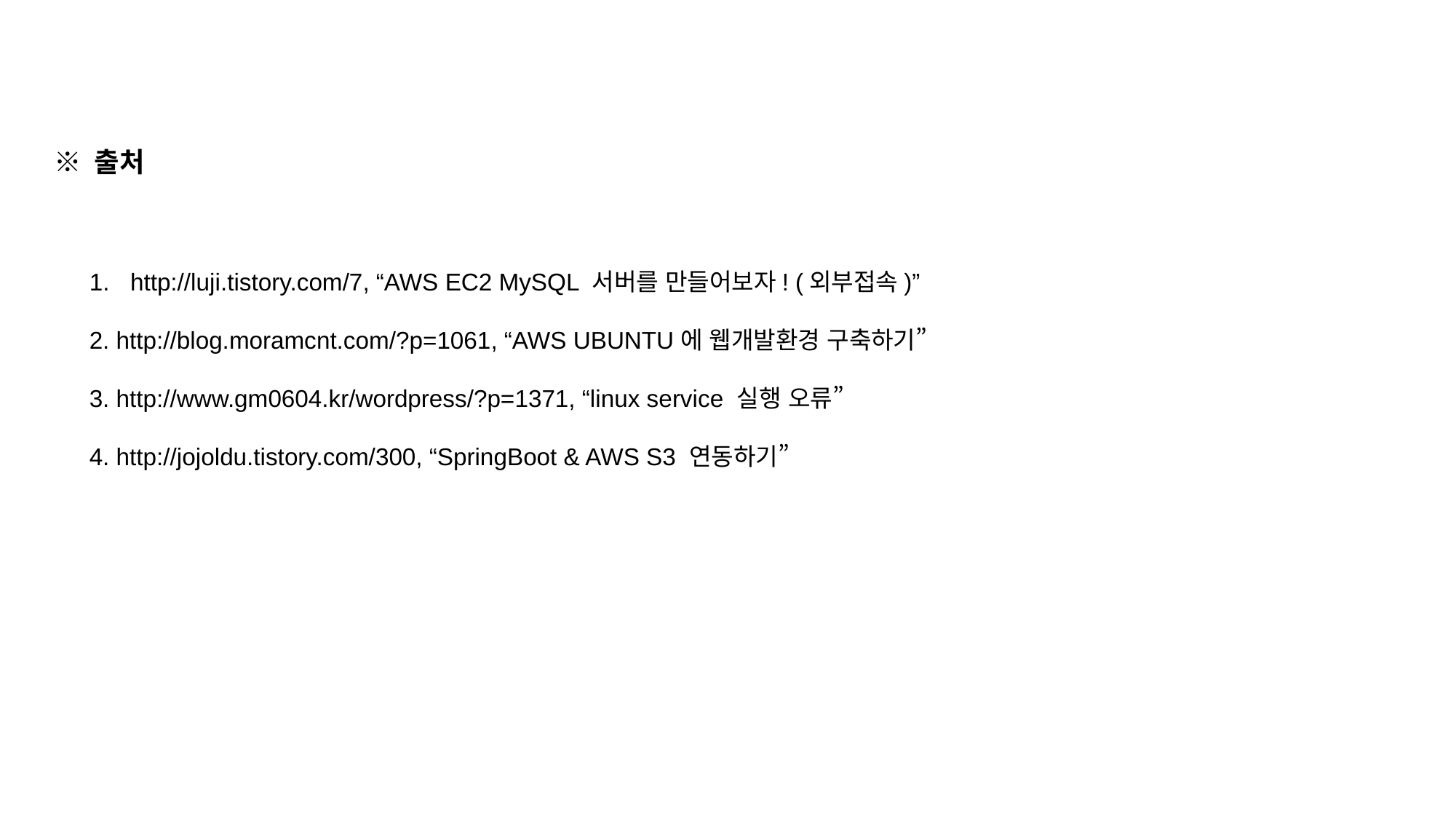

※ 출처
http://luji.tistory.com/7, “AWS EC2 MySQL 서버를 만들어보자! (외부접속)”

2. http://blog.moramcnt.com/?p=1061, “AWS UBUNTU에 웹개발환경 구축하기”

3. http://www.gm0604.kr/wordpress/?p=1371, “linux service 실행 오류”

4. http://jojoldu.tistory.com/300, “SpringBoot & AWS S3 연동하기”